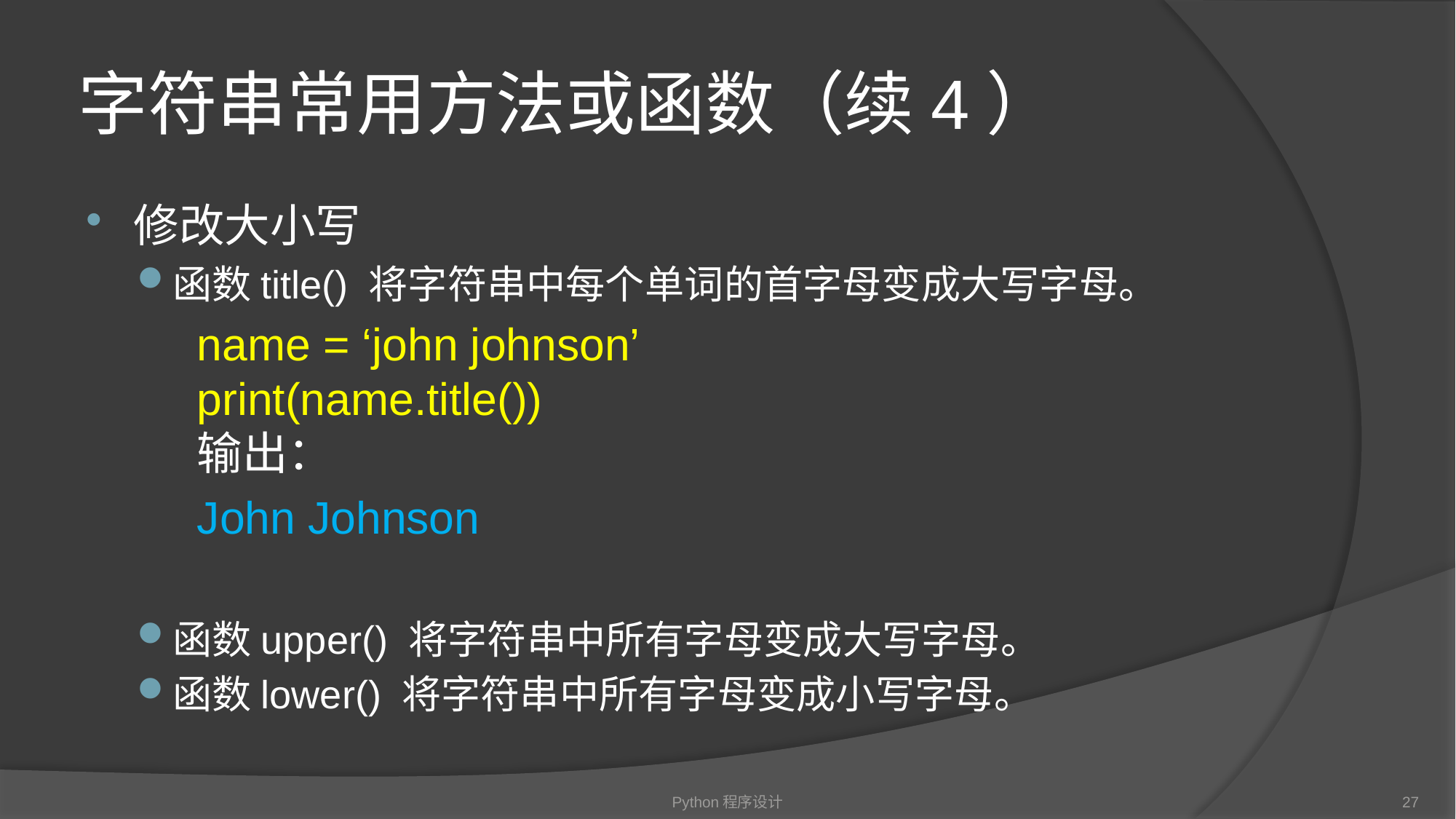

# 字符串常用方法或函数（续4）
修改大小写
函数title() 将字符串中每个单词的首字母变成大写字母。
	name = ‘john johnson’
	print(name.title())
	输出：
	John Johnson

函数upper() 将字符串中所有字母变成大写字母。
函数lower() 将字符串中所有字母变成小写字母。
Python程序设计
27